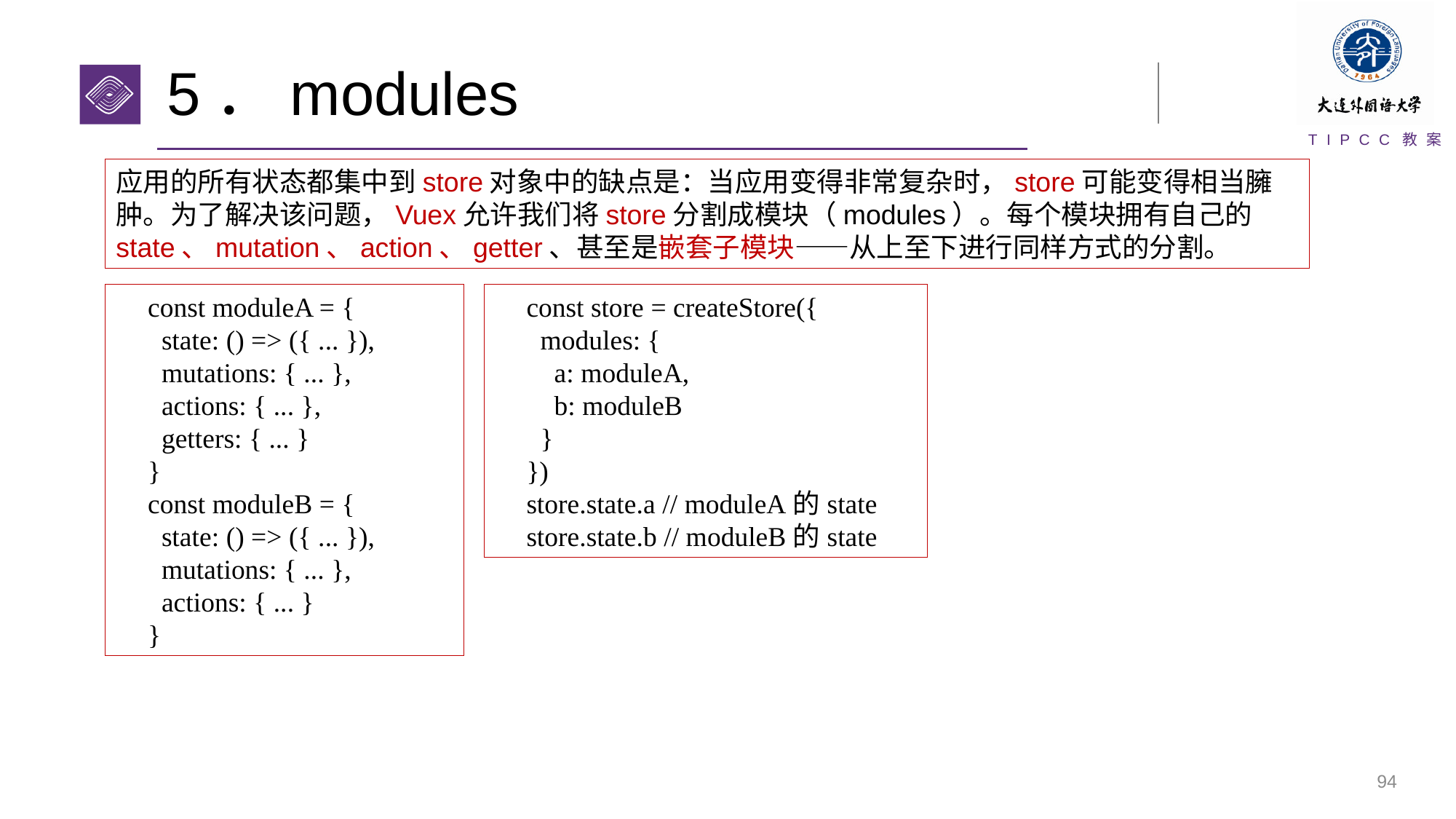

# 5．modules
应用的所有状态都集中到store对象中的缺点是：当应用变得非常复杂时，store可能变得相当臃肿。为了解决该问题，Vuex允许我们将store分割成模块（modules）。每个模块拥有自己的state、mutation、action、getter、甚至是嵌套子模块——从上至下进行同样方式的分割。
const moduleA = {
  state: () => ({ ... }),
  mutations: { ... },
  actions: { ... },
  getters: { ... }
}
const moduleB = {
  state: () => ({ ... }),
  mutations: { ... },
  actions: { ... }
}
const store = createStore({
  modules: {
    a: moduleA,
    b: moduleB
  }
})
store.state.a // moduleA的state
store.state.b // moduleB的state
94